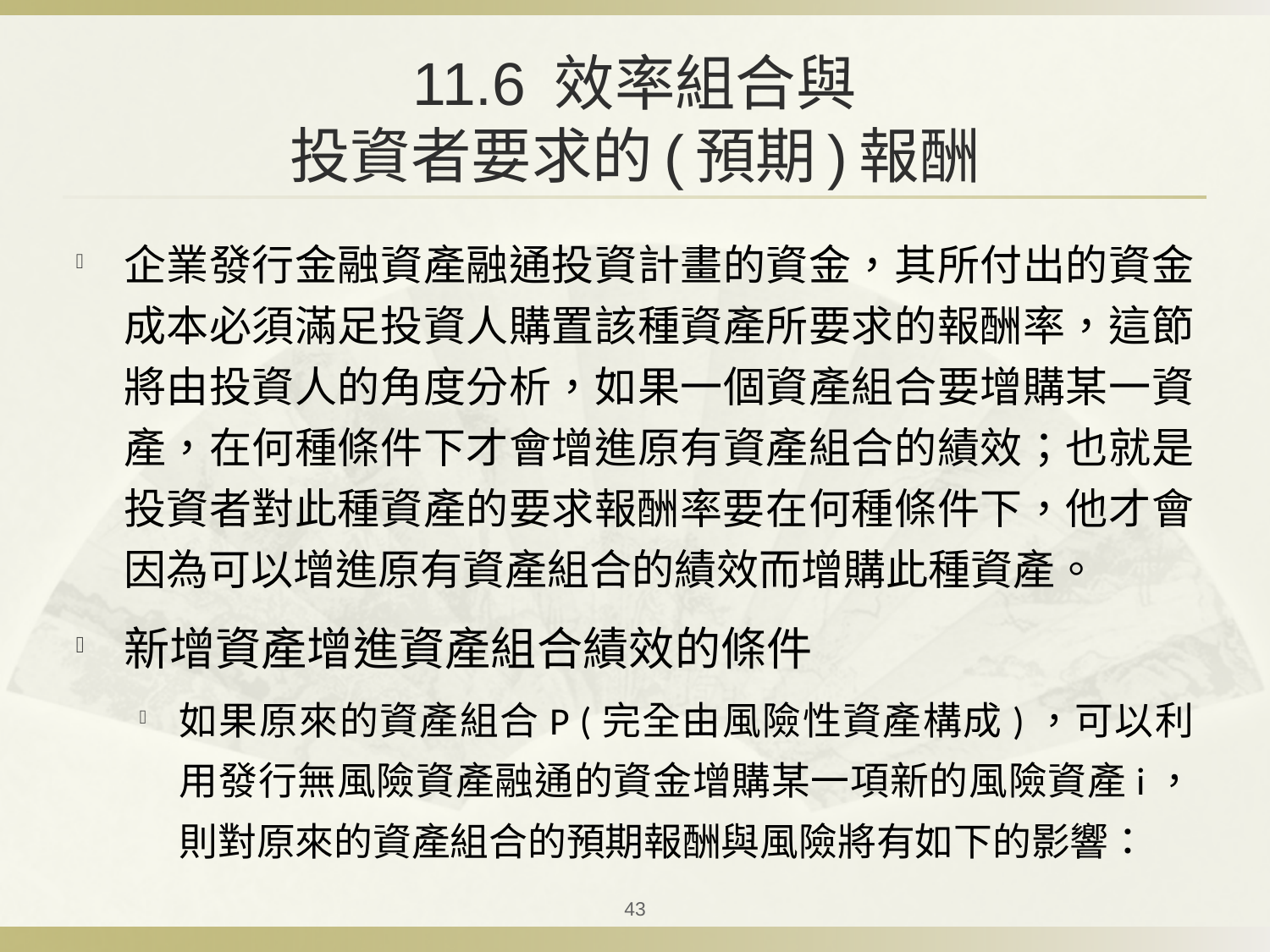

# 11.6 效率組合與 投資者要求的(預期)報酬
企業發行金融資產融通投資計畫的資金，其所付出的資金成本必須滿足投資人購置該種資產所要求的報酬率，這節將由投資人的角度分析，如果一個資產組合要增購某一資產，在何種條件下才會增進原有資產組合的績效；也就是投資者對此種資產的要求報酬率要在何種條件下，他才會因為可以增進原有資產組合的績效而增購此種資產。
新增資產增進資產組合績效的條件
如果原來的資產組合P (完全由風險性資產構成)，可以利用發行無風險資產融通的資金增購某一項新的風險資產i，則對原來的資產組合的預期報酬與風險將有如下的影響：

43